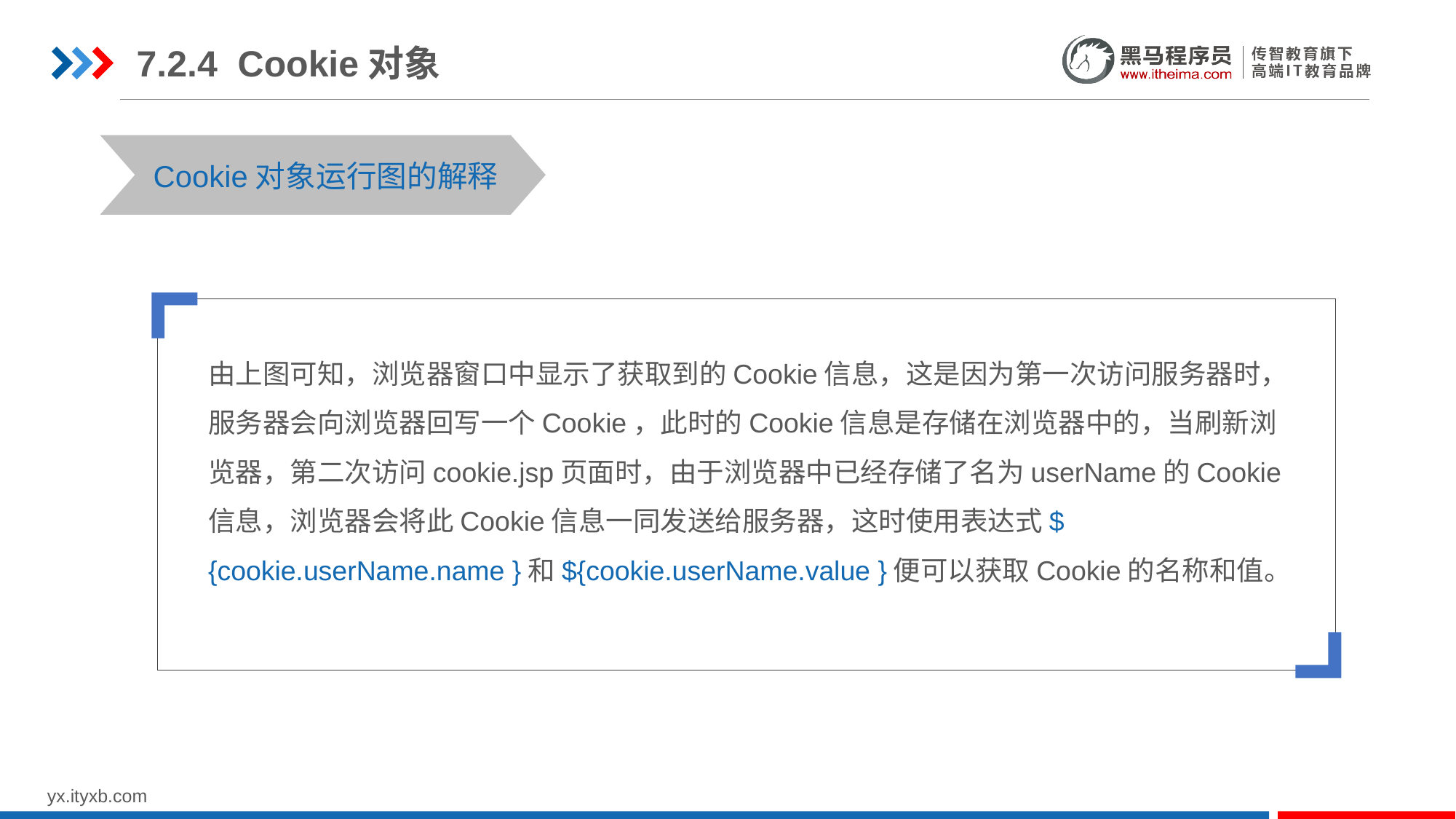

7.2.4  Cookie对象

Cookie对象运行图的解释

由上图可知，浏览器窗口中显示了获取到的Cookie信息，这是因为第一次访问服务器时，服务器会向浏览器回写一个Cookie，此时的Cookie信息是存储在浏览器中的，当刷新浏览器，第二次访问cookie.jsp页面时，由于浏览器中已经存储了名为userName的Cookie信息，浏览器会将此Cookie信息一同发送给服务器，这时使用表达式${cookie.userName.name }和${cookie.userName.value }便可以获取Cookie的名称和值。